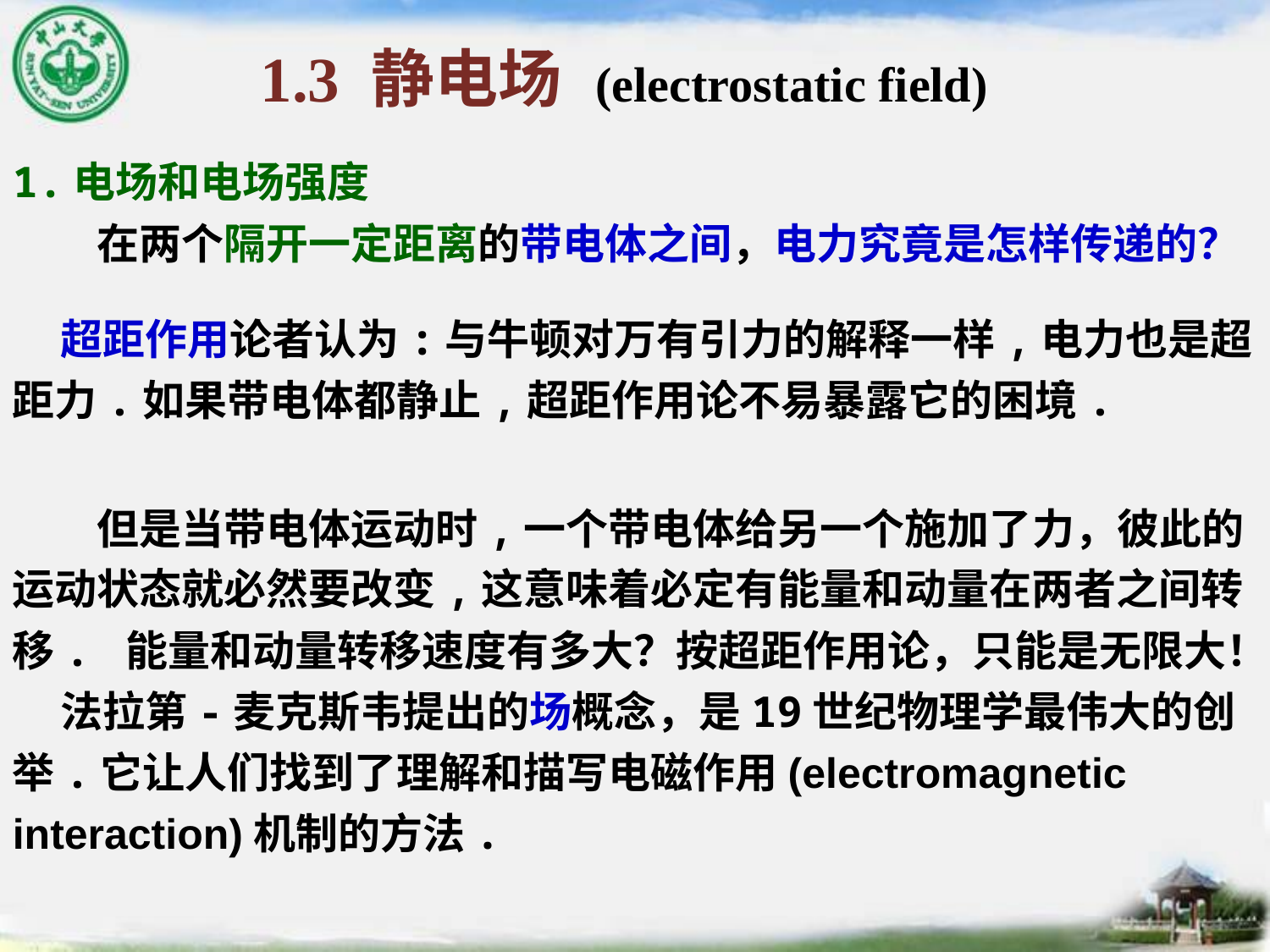

# 1.3 静电场  (electrostatic field)
1.电场和电场强度
　　在两个隔开一定距离的带电体之间，电力究竟是怎样传递的？
    超距作用论者认为:与牛顿对万有引力的解释一样,电力也是超距力.如果带电体都静止,超距作用论不易暴露它的困境.
　　但是当带电体运动时,一个带电体给另一个施加了力，彼此的运动状态就必然要改变,这意味着必定有能量和动量在两者之间转移. 能量和动量转移速度有多大？按超距作用论，只能是无限大！
    法拉第-麦克斯韦提出的场概念，是19世纪物理学最伟大的创举.它让人们找到了理解和描写电磁作用(electromagnetic interaction)机制的方法.
1